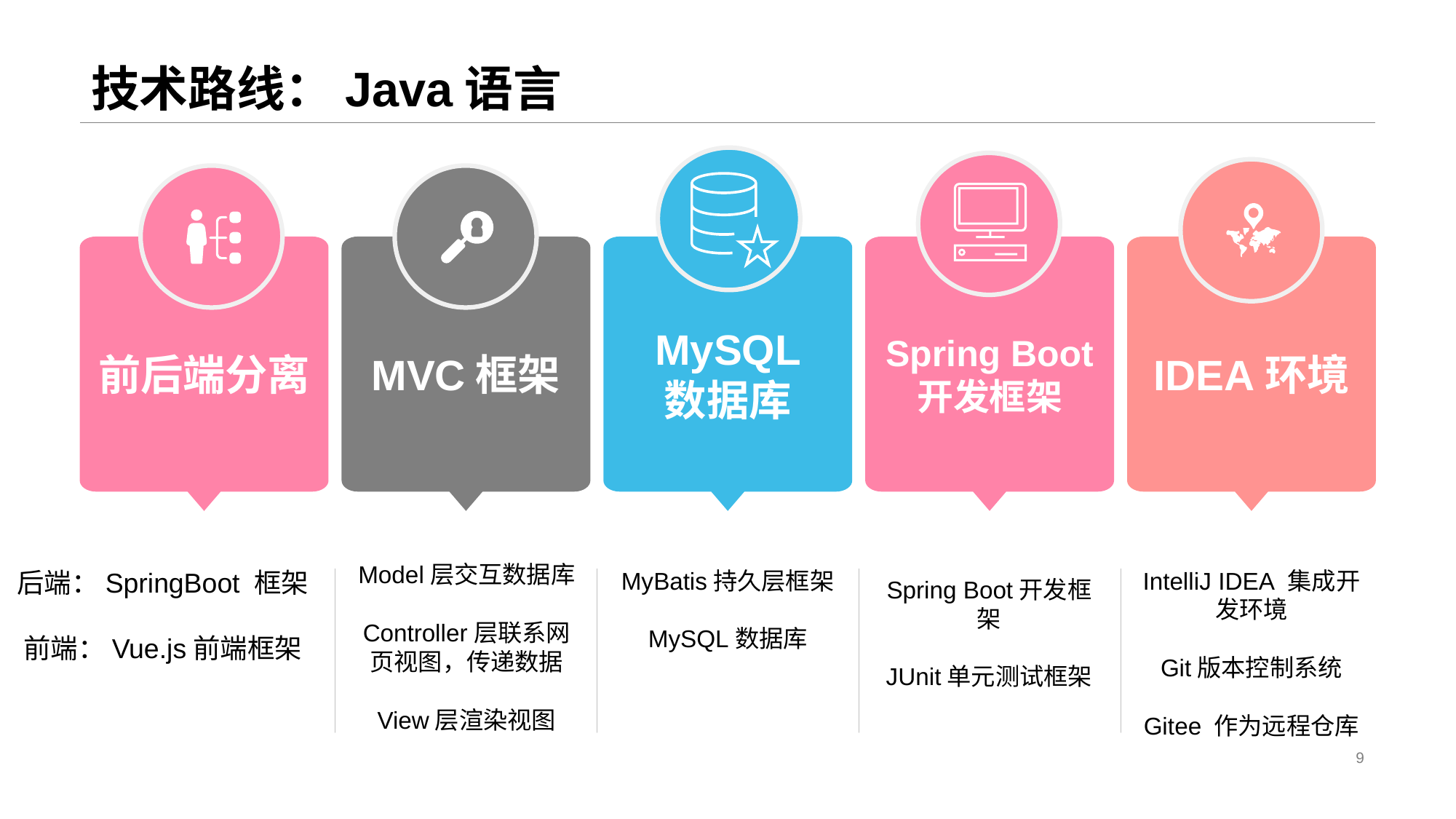

# 技术路线：Java语言

前后端分离
MVC框架
MySQL
数据库
Spring Boot
开发框架
IDEA环境
Model层交互数据库

Controller层联系网页视图，传递数据

View层渲染视图
后端：SpringBoot 框架

前端：Vue.js前端框架
MyBatis持久层框架

MySQL数据库
IntelliJ IDEA 集成开发环境

Git版本控制系统

Gitee 作为远程仓库
Spring Boot开发框架

JUnit单元测试框架

9